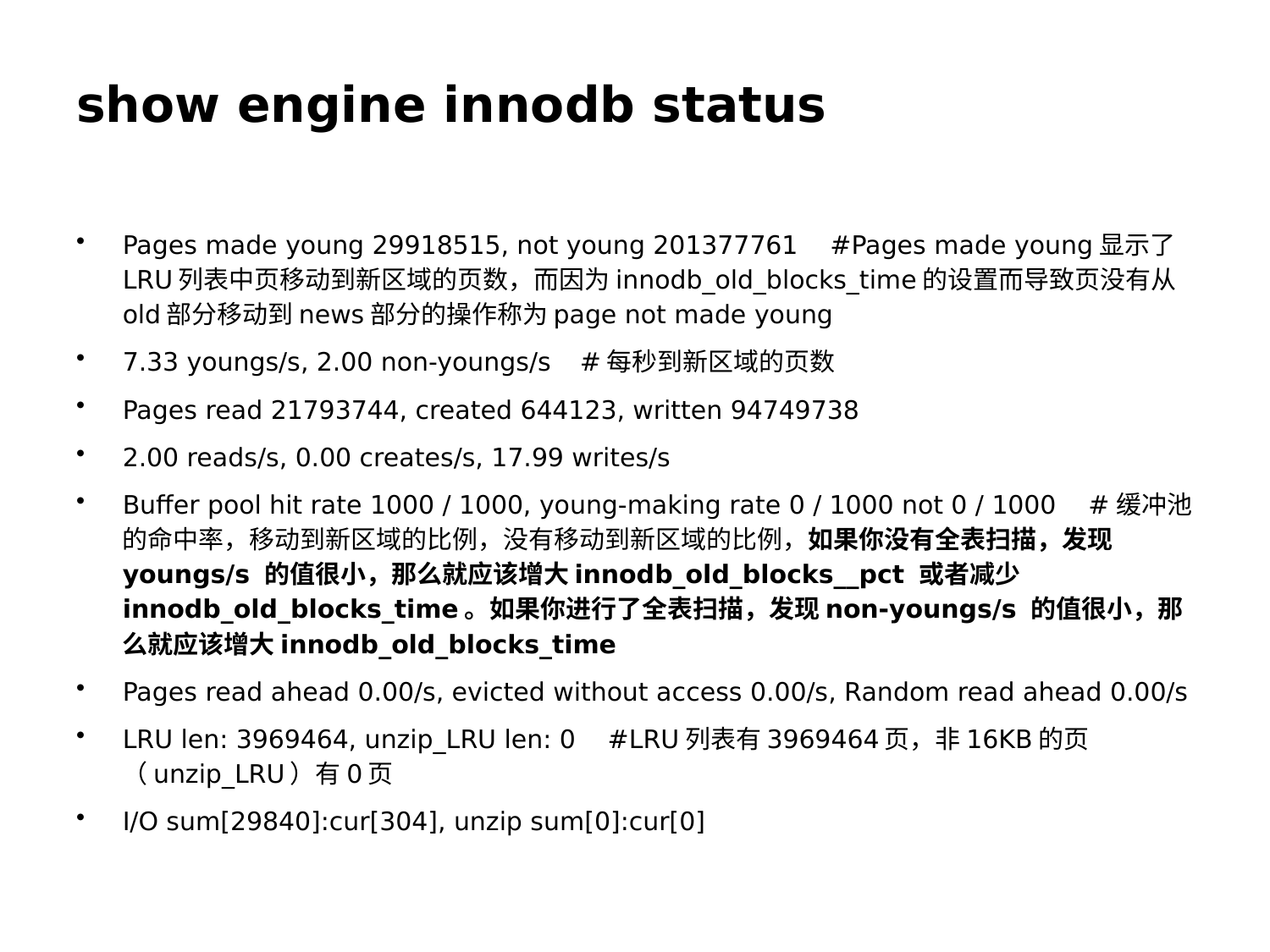

# show engine innodb status
Pages made young 29918515, not young 201377761    #Pages made young显示了LRU列表中页移动到新区域的页数，而因为innodb_old_blocks_time的设置而导致页没有从old部分移动到news部分的操作称为page not made young
7.33 youngs/s, 2.00 non-youngs/s	#每秒到新区域的页数
Pages read 21793744, created 644123, written 94749738
2.00 reads/s, 0.00 creates/s, 17.99 writes/s
Buffer pool hit rate 1000 / 1000, young-making rate 0 / 1000 not 0 / 1000    #缓冲池的命中率，移动到新区域的比例，没有移动到新区域的比例，如果你没有全表扫描，发现youngs/s 的值很小，那么就应该增大innodb_old_blocks__pct 或者减少innodb_old_blocks_time。如果你进行了全表扫描，发现non-youngs/s 的值很小，那么就应该增大innodb_old_blocks_time
Pages read ahead 0.00/s, evicted without access 0.00/s, Random read ahead 0.00/s
LRU len: 3969464, unzip_LRU len: 0    #LRU列表有3969464页，非16KB的页（unzip_LRU）有0页
I/O sum[29840]:cur[304], unzip sum[0]:cur[0]